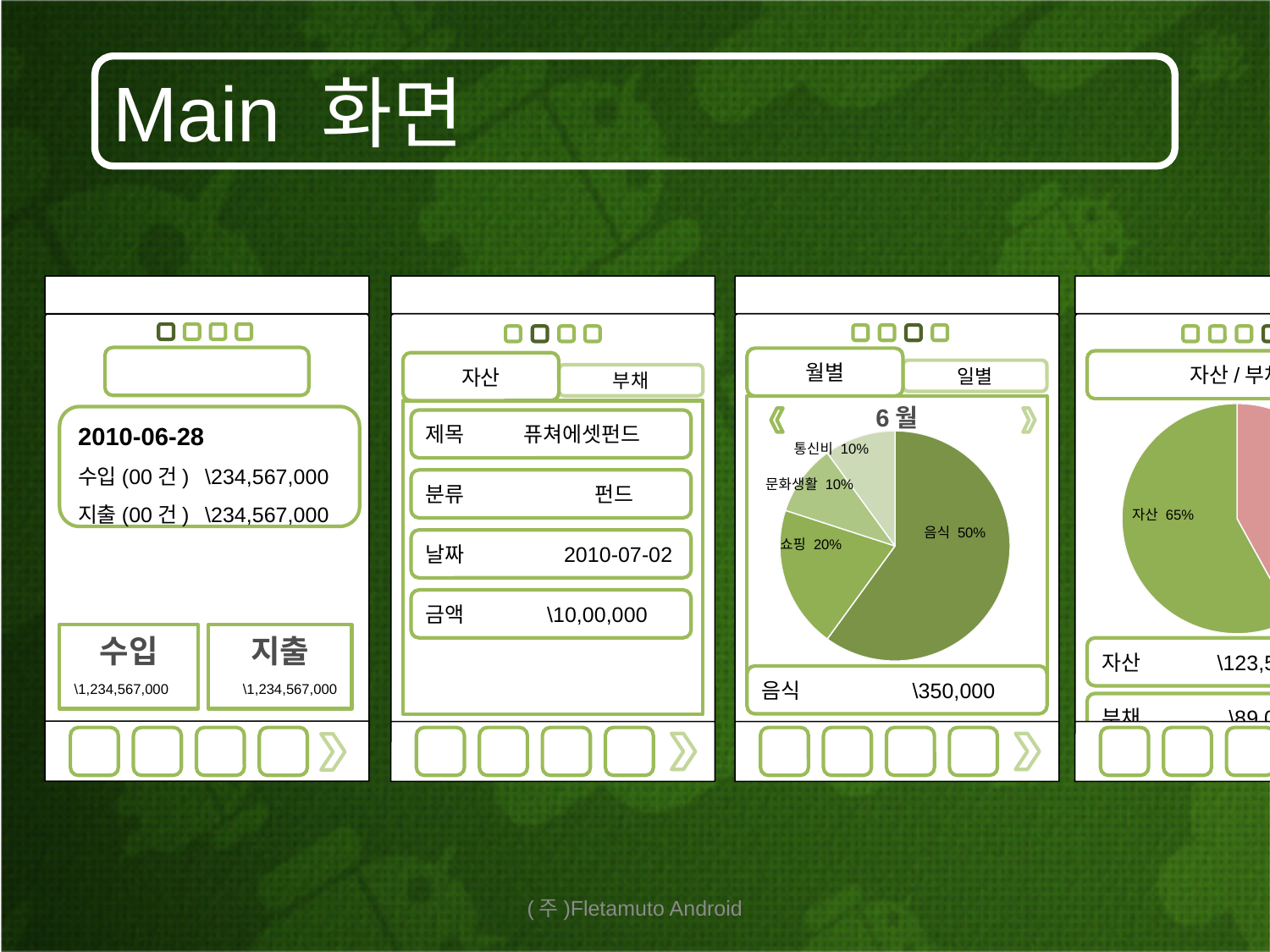

Main 화면

2010-06-28
수입(00건)	\234,567,000
지출(00건)	\234,567,000
수입
지출
\1,234,567,000
\1,234,567,000

월별
일별
6월

### Chart

| Category | 판매 | 판매 |
|---|---|---|
| 음식 | 60.0 | 60.0 |
| 문화생활 | 20.0 | 20.0 |
| 통신비 | 10.0 | 10.0 |
| 쇼핑 | 10.0 | 10.0 |
통신비 10%
문화생활 10%
음식 50%
쇼핑 20%
음식                  \350,000

자산/부채

### Chart

| Category | 판매 |
|---|---|
| 1분기 | 89.0 |
| 2분기 | 123.0 |
부채 35%
자산 65%
자산            \123,567,000
부채              \89,000,000

자산
부채

제목          퓨쳐에셋펀드
분류                      펀드
날짜	 2010-07-02
금액             \10,00,000

(주)Fletamuto Android